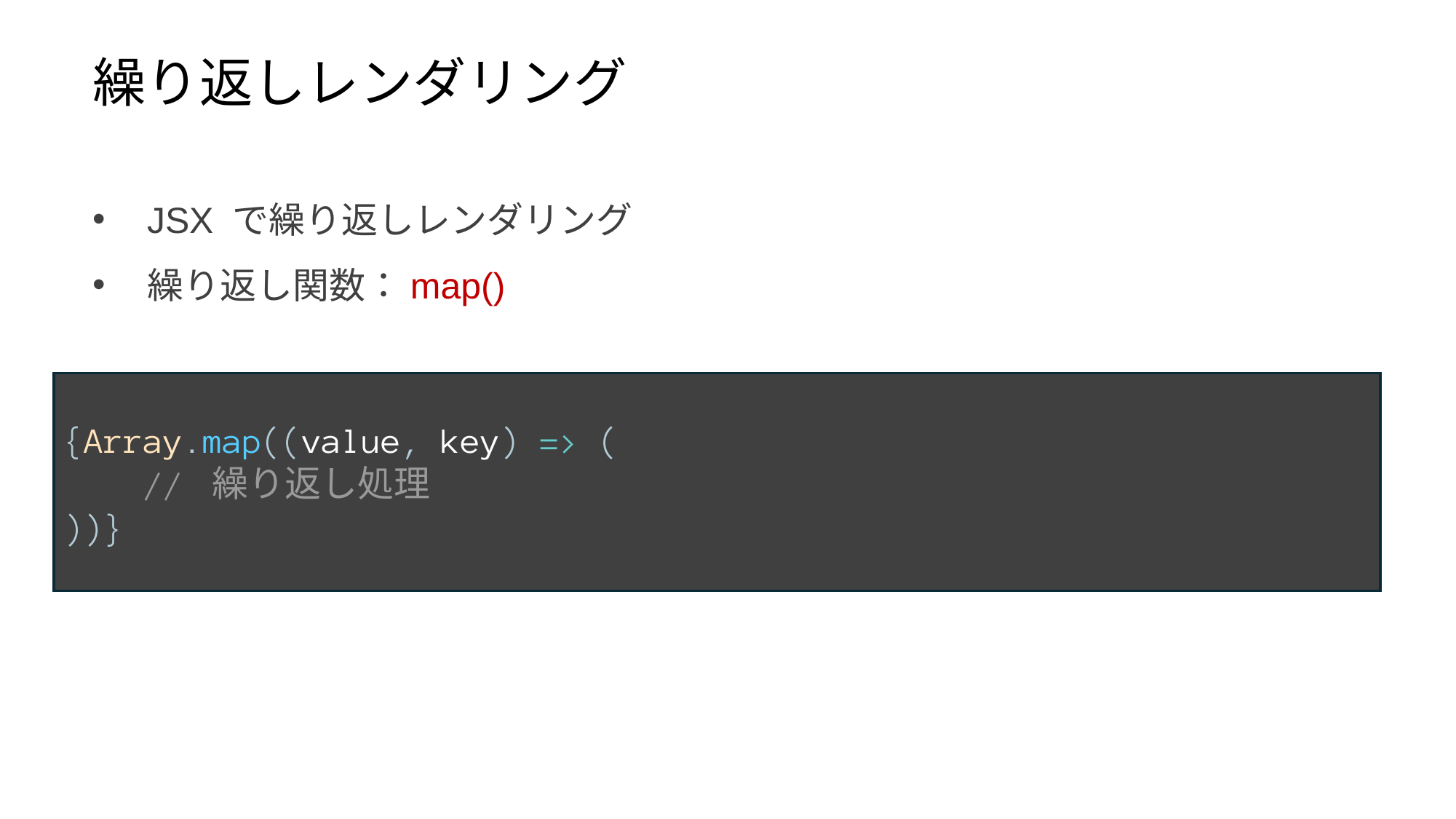

繰り返しレンダリング
JSX で繰り返しレンダリング
繰り返し関数：map()
{Array.map((value, key) => (
    // 繰り返し処理
))}